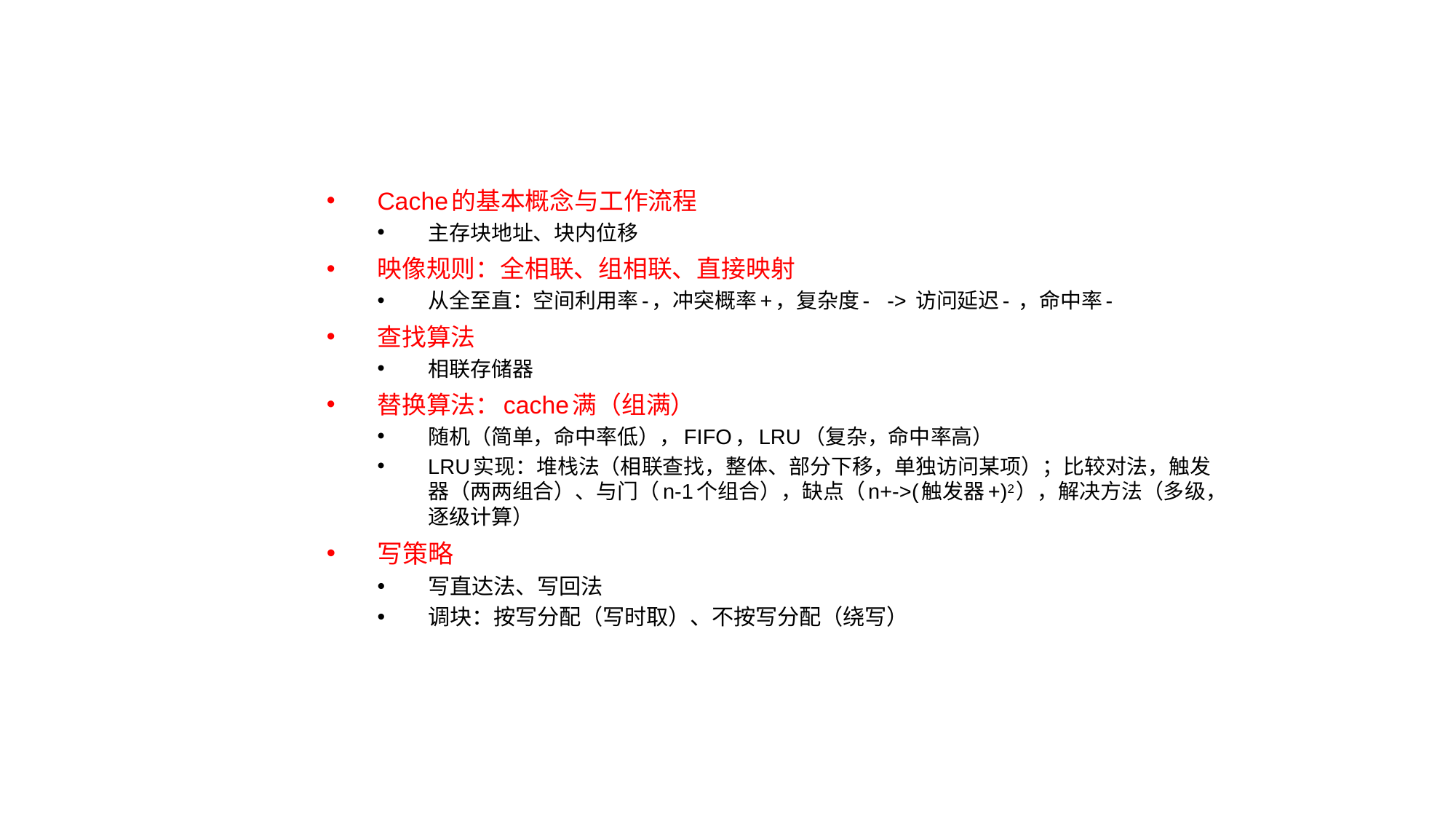

Cache的基本概念与工作流程
主存块地址、块内位移
映像规则：全相联、组相联、直接映射
从全至直：空间利用率-，冲突概率+，复杂度-   -> 访问延迟- ，命中率-
查找算法
相联存储器
替换算法：cache满（组满）
随机（简单，命中率低），FIFO，LRU（复杂，命中率高）
LRU实现：堆栈法（相联查找，整体、部分下移，单独访问某项）；比较对法，触发器（两两组合）、与门（n-1个组合），缺点（n+->(触发器+)2），解决方法（多级，逐级计算）
写策略
写直达法、写回法
调块：按写分配（写时取）、不按写分配（绕写）